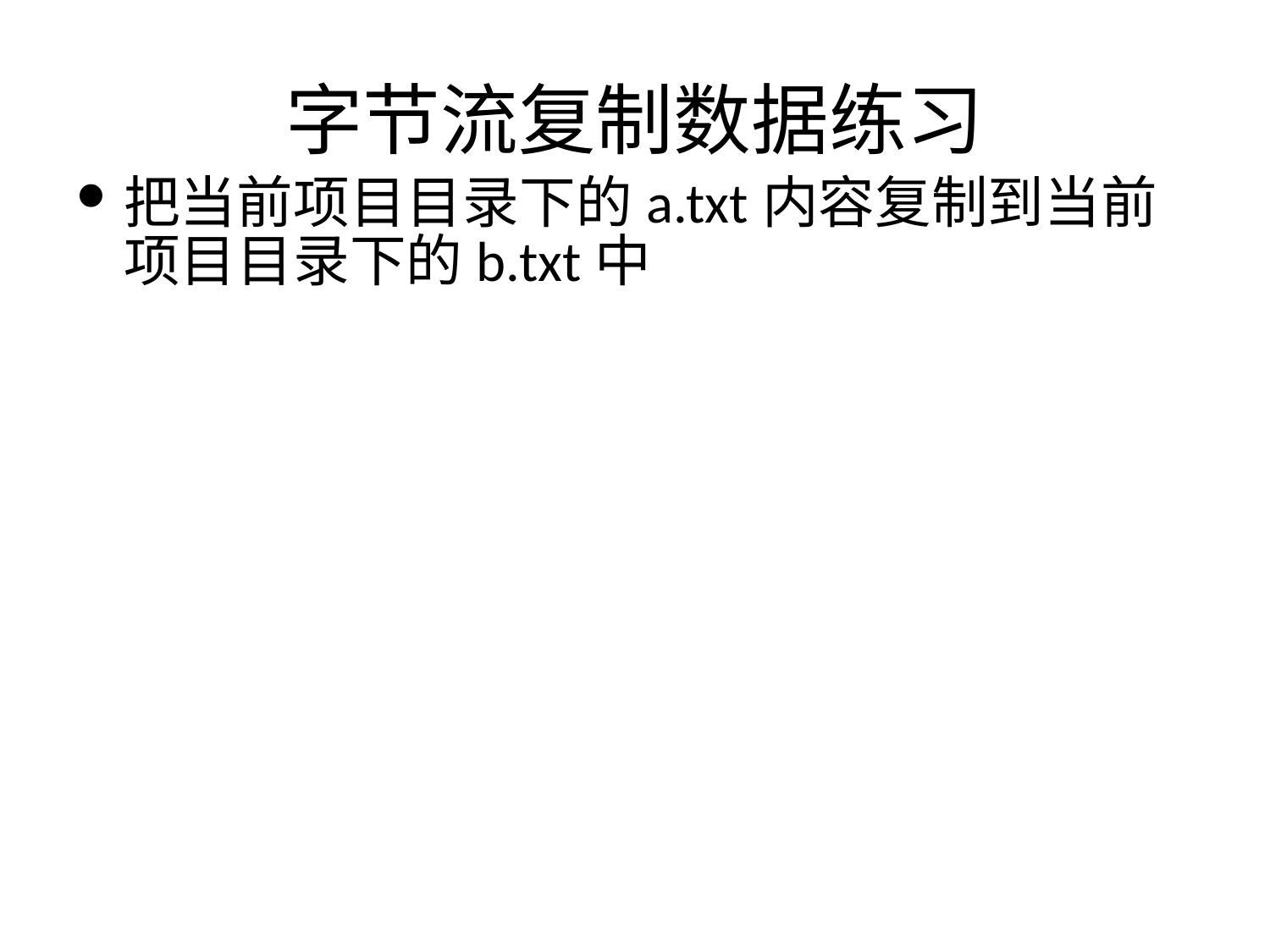

# 字节流复制数据练习
把当前项目目录下的a.txt内容复制到当前项目目录下的b.txt中